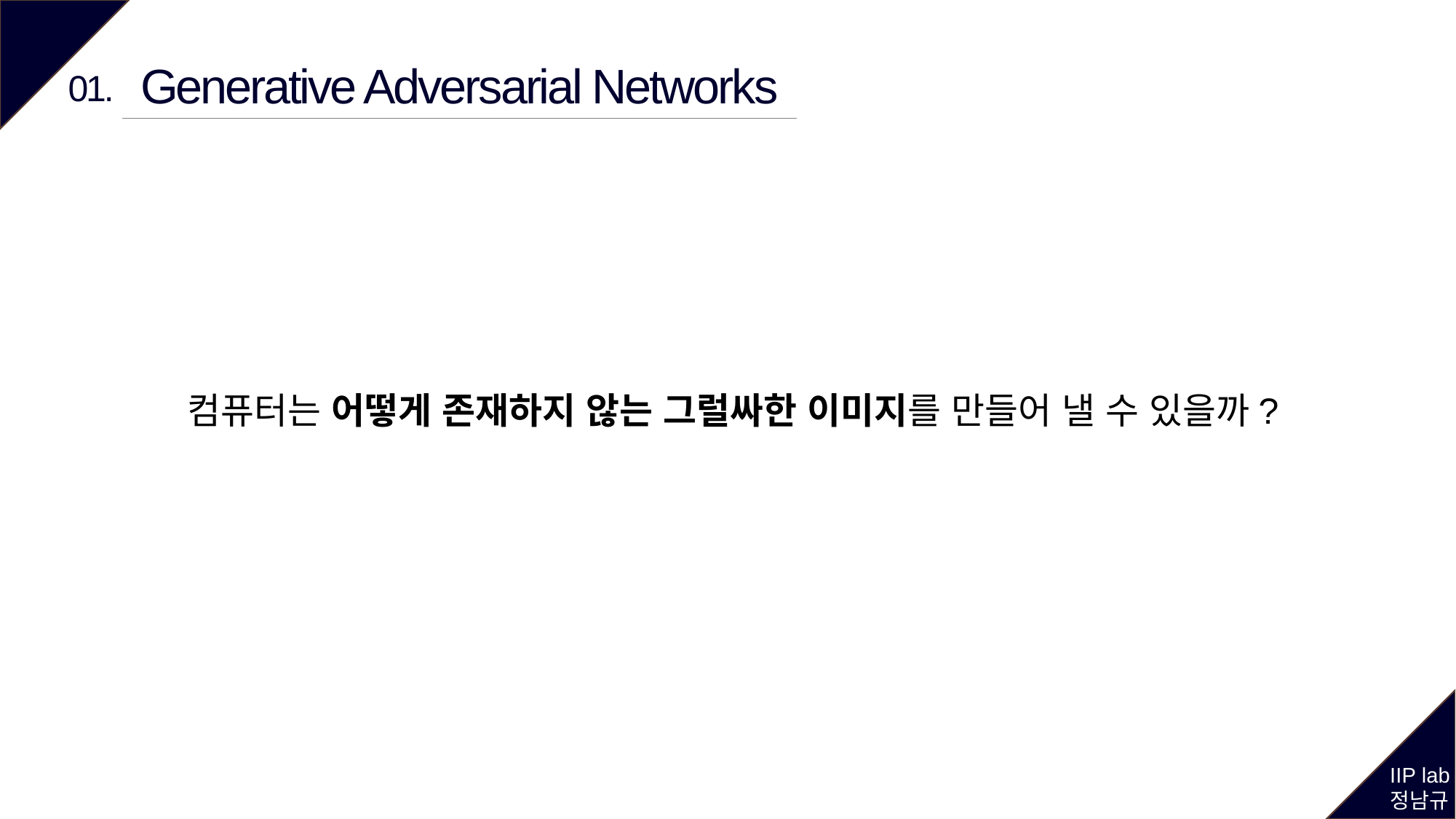

Generative Adversarial Networks
01.
컴퓨터는 어떻게 존재하지 않는 그럴싸한 이미지를 만들어 낼 수 있을까?
IIP lab
정남규